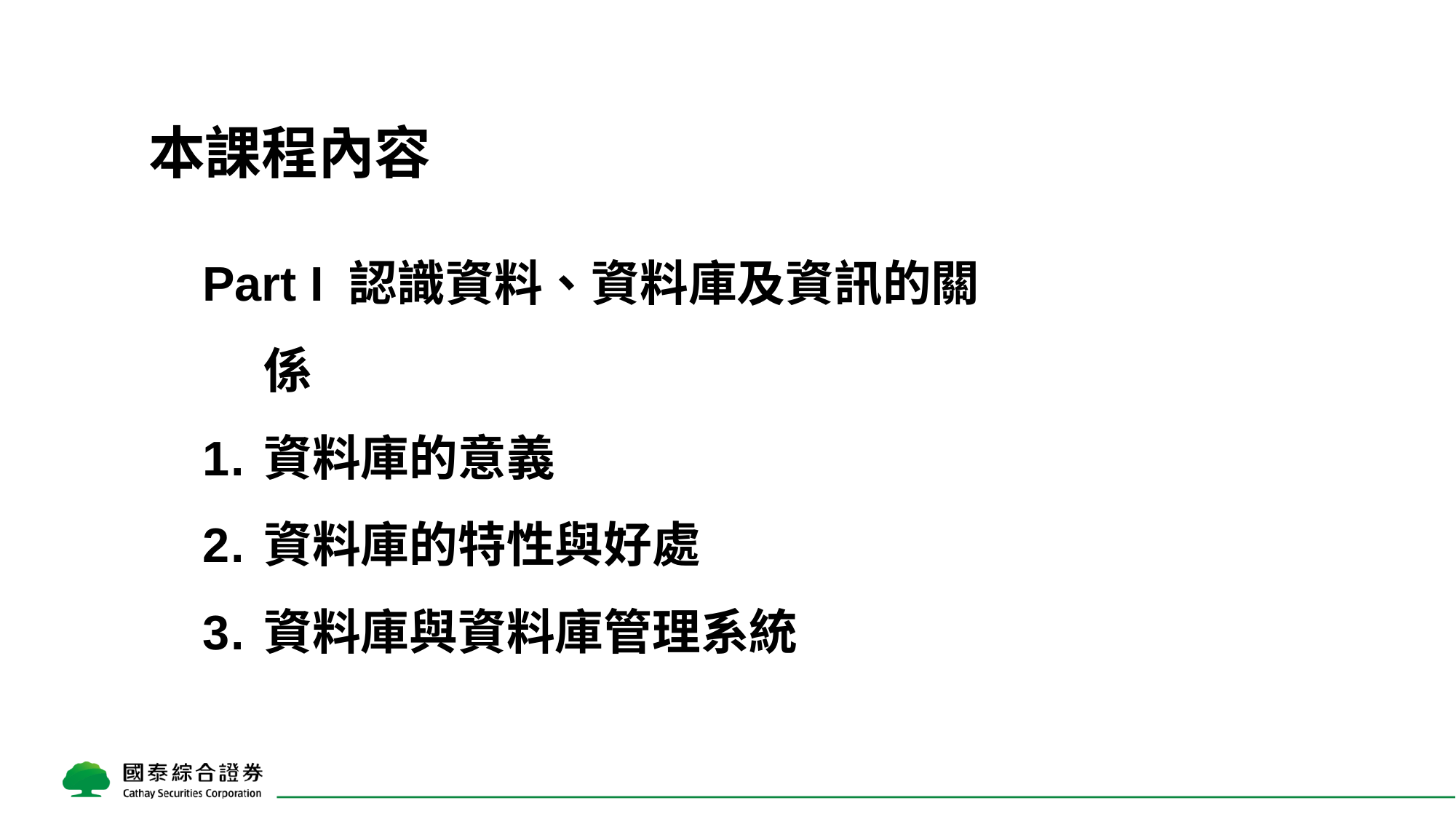

本課程內容
Part I 認識資料、資料庫及資訊的關係
資料庫的意義
資料庫的特性與好處
資料庫與資料庫管理系統